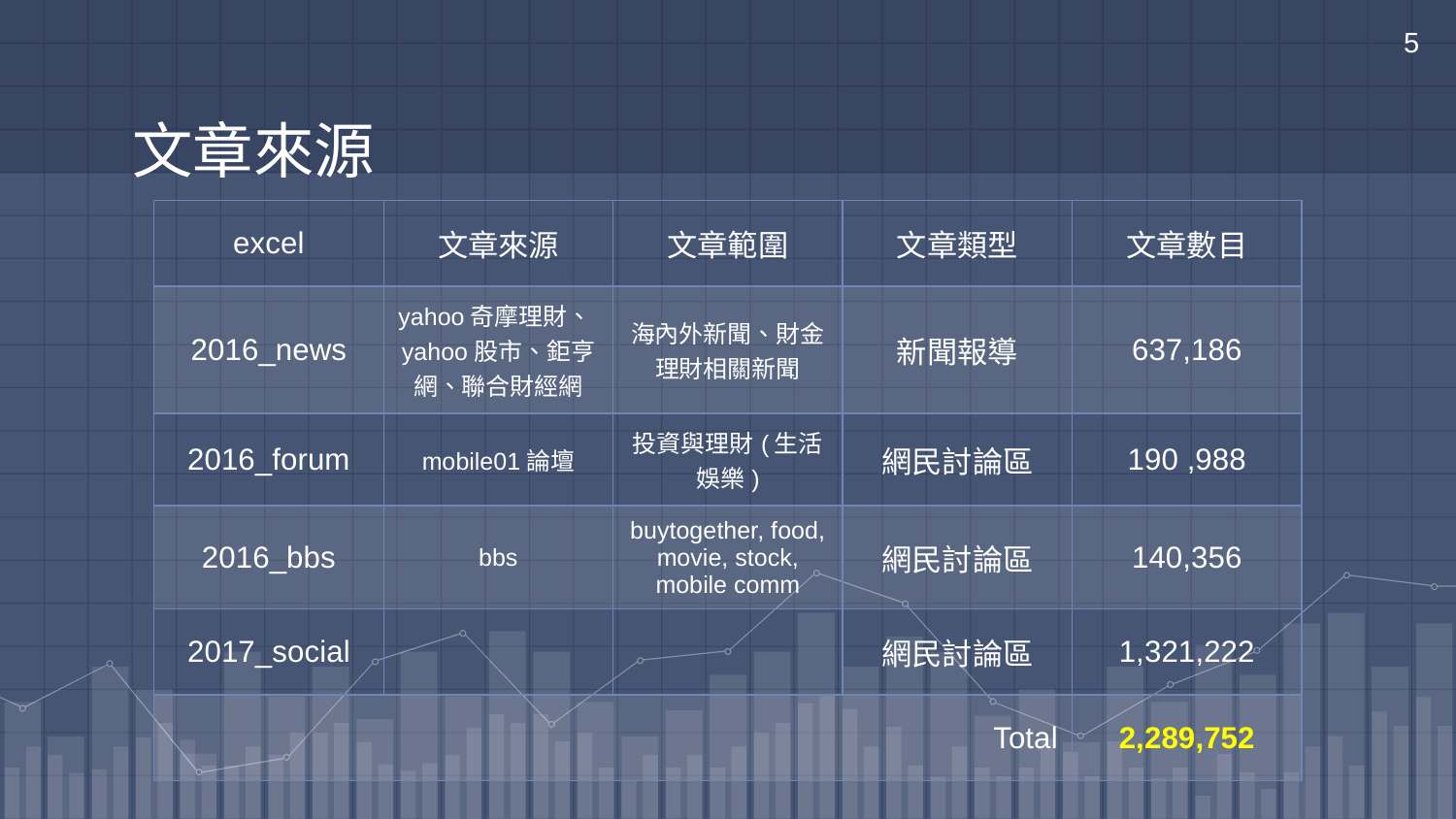

5
# 文章來源
| excel | 文章來源 | 文章範圍 | 文章類型 | 文章數目 |
| --- | --- | --- | --- | --- |
| 2016\_news | yahoo奇摩理財、yahoo股市、鉅亨網、聯合財經網 | 海內外新聞、財金理財相關新聞 | 新聞報導 | 637,186 |
| 2016\_forum | mobile01論壇 | 投資與理財(生活娛樂) | 網民討論區 | 190 ,988 |
| 2016\_bbs | bbs | buytogether, food, movie, stock, mobile comm | 網民討論區 | 140,356 |
| 2017\_social |  |  | 網民討論區 | 1,321,222 |
| Total |  |  |  | 2,289,752 |